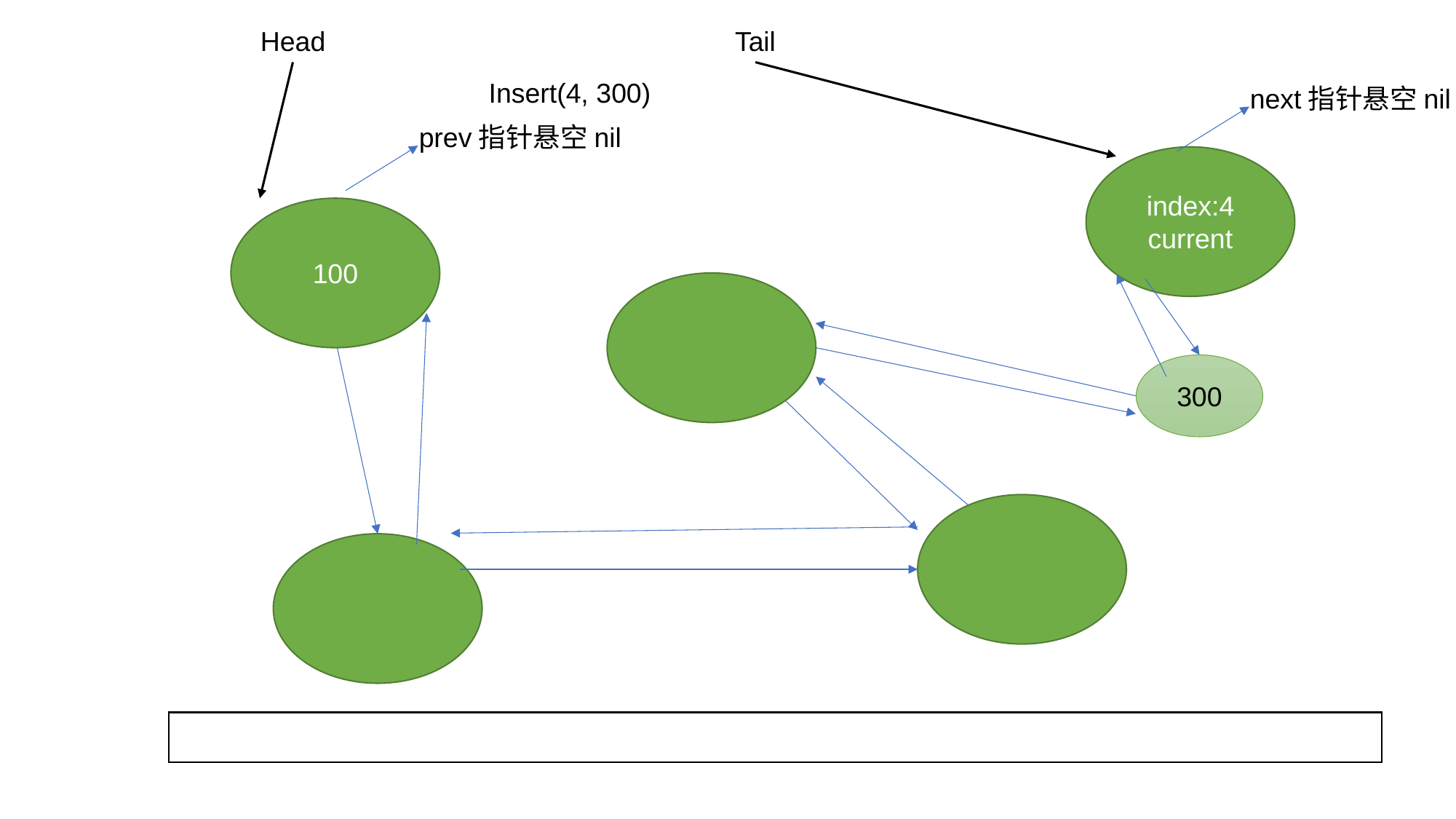

Head
Tail
Insert(4, 300)
next指针悬空nil
prev指针悬空nil
index:4
current
100

300